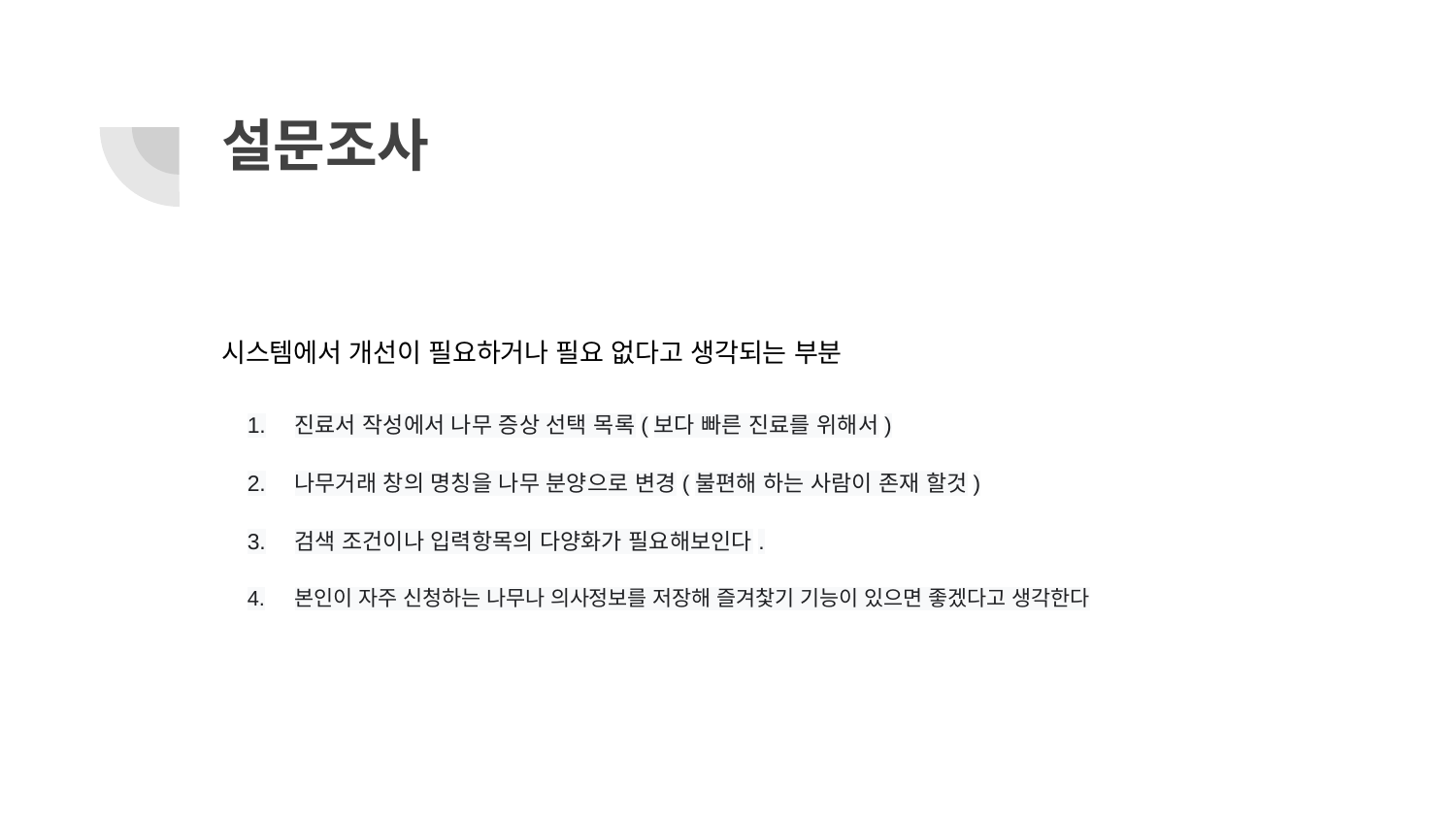

설문조사
시스템에서 개선이 필요하거나 필요 없다고 생각되는 부분
진료서 작성에서 나무 증상 선택 목록(보다 빠른 진료를 위해서)
나무거래 창의 명칭을 나무 분양으로 변경(불편해 하는 사람이 존재 할것)
검색 조건이나 입력항목의 다양화가 필요해보인다.
본인이 자주 신청하는 나무나 의사정보를 저장해 즐겨찿기 기능이 있으면 좋겠다고 생각한다